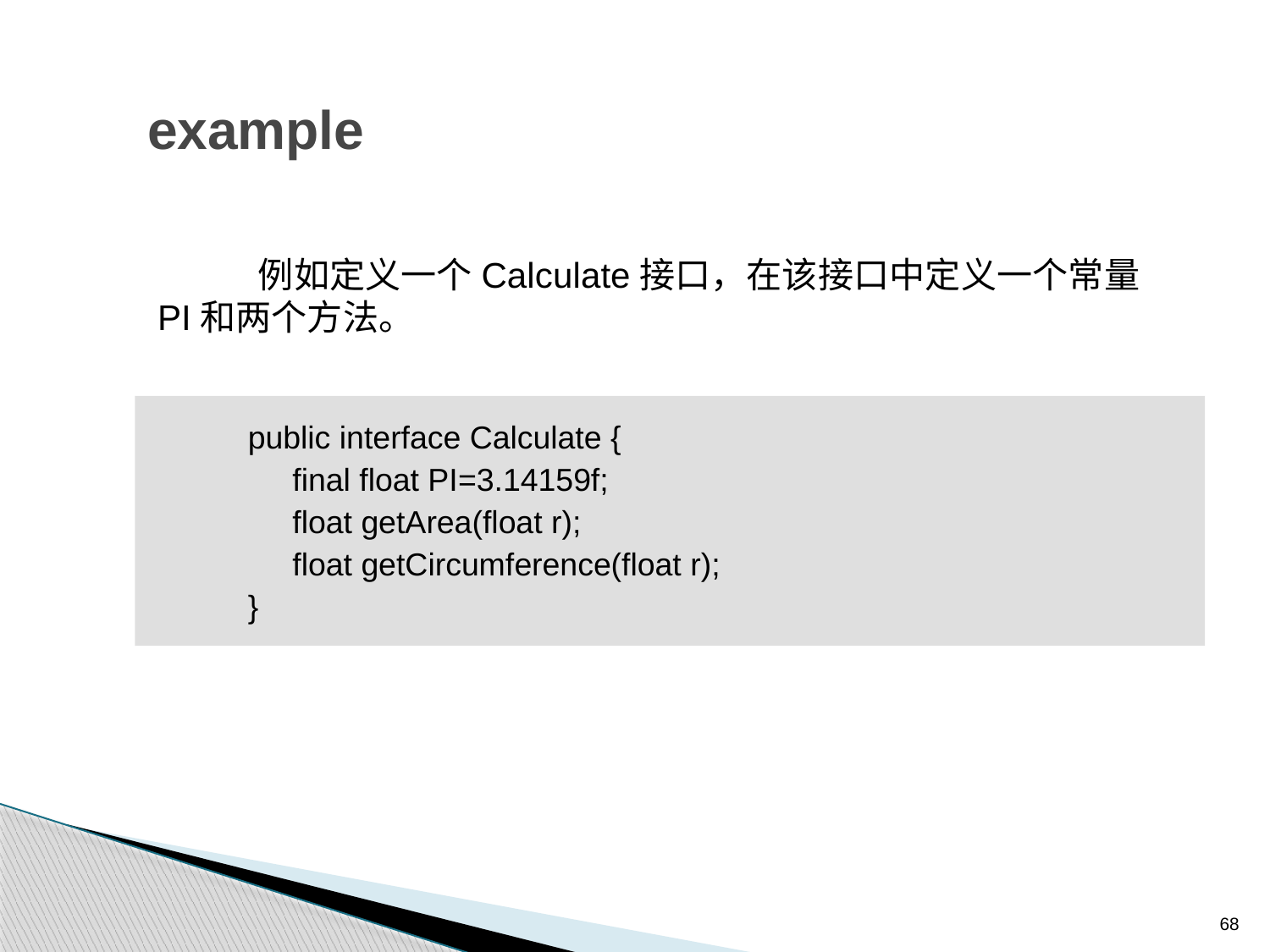

# example
例如定义一个Calculate接口，在该接口中定义一个常量PI和两个方法。
public interface Calculate {
     final float PI=3.14159f;
     float getArea(float r);
     float getCircumference(float r);
}
68